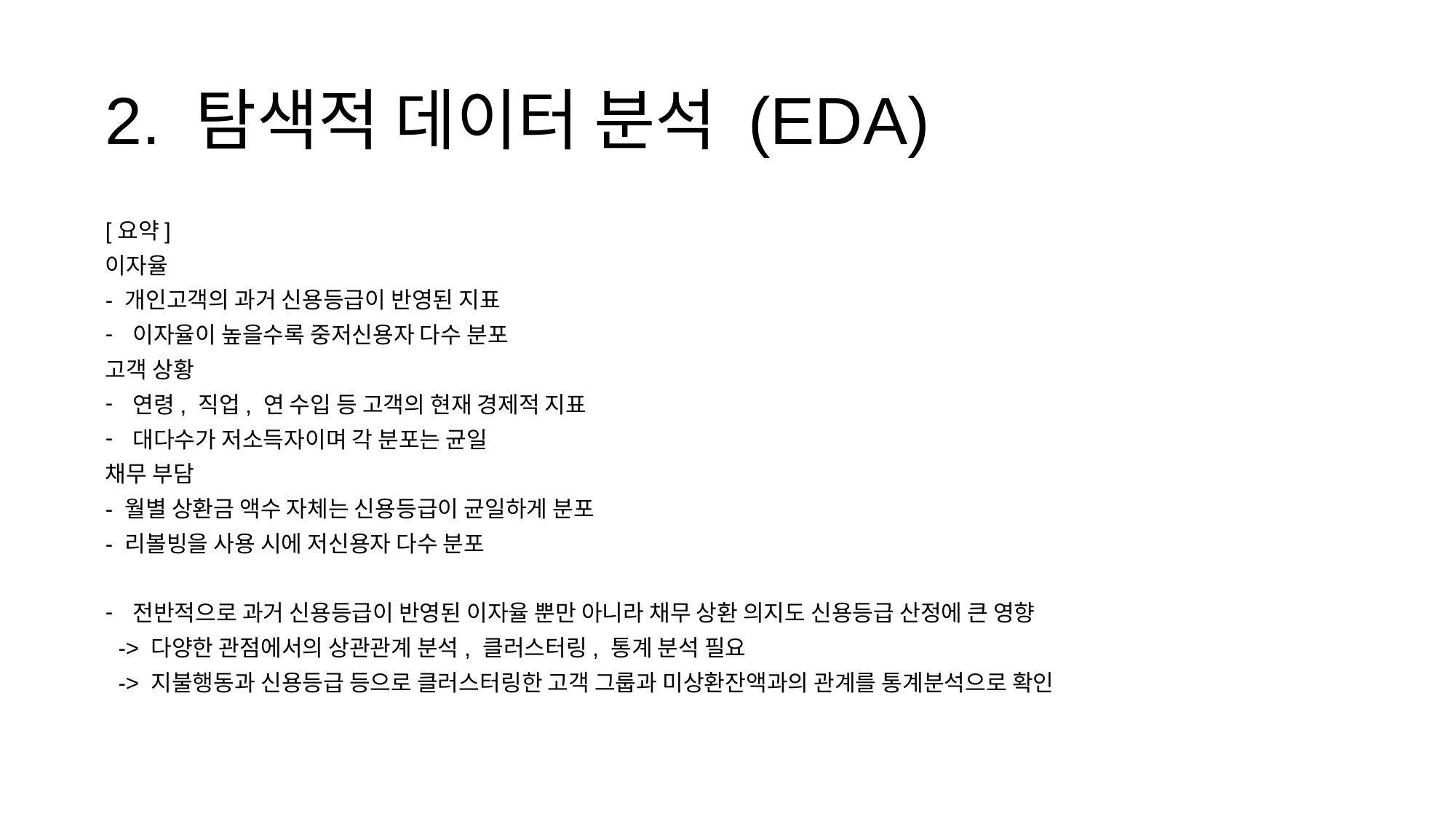

# 2. 탐색적 데이터 분석 (EDA)
[요약]
이자율
- 개인고객의 과거 신용등급이 반영된 지표
이자율이 높을수록 중저신용자 다수 분포
고객 상황
연령, 직업, 연 수입 등 고객의 현재 경제적 지표
대다수가 저소득자이며 각 분포는 균일
채무 부담
- 월별 상환금 액수 자체는 신용등급이 균일하게 분포
- 리볼빙을 사용 시에 저신용자 다수 분포

전반적으로 과거 신용등급이 반영된 이자율 뿐만 아니라 채무 상환 의지도 신용등급 산정에 큰 영향
  -> 다양한 관점에서의 상관관계 분석, 클러스터링, 통계 분석 필요
  -> 지불행동과 신용등급 등으로 클러스터링한 고객 그룹과 미상환잔액과의 관계를 통계분석으로 확인